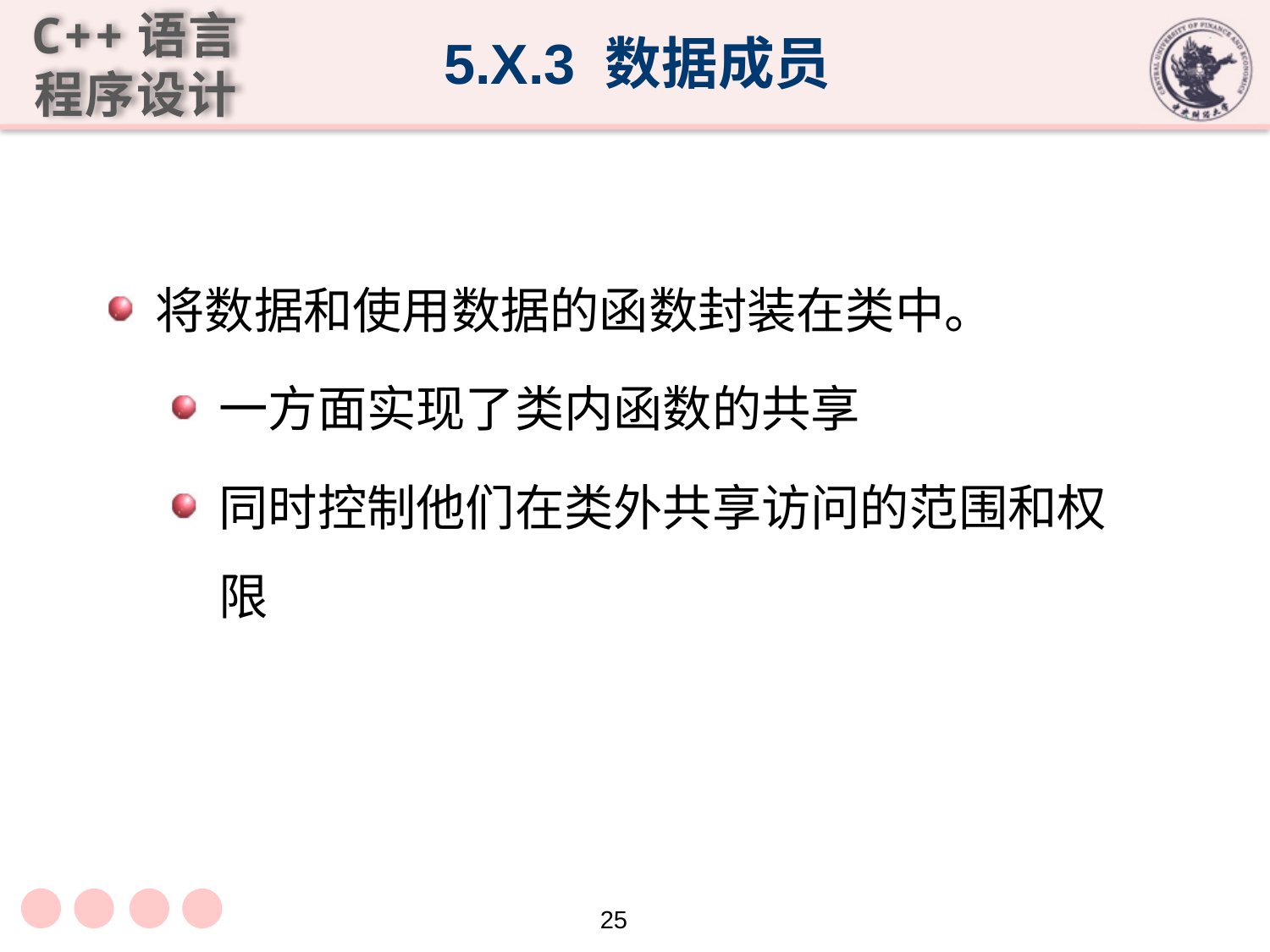

5.X.3 数据成员
将数据和使用数据的函数封装在类中。
一方面实现了类内函数的共享
同时控制他们在类外共享访问的范围和权限
25